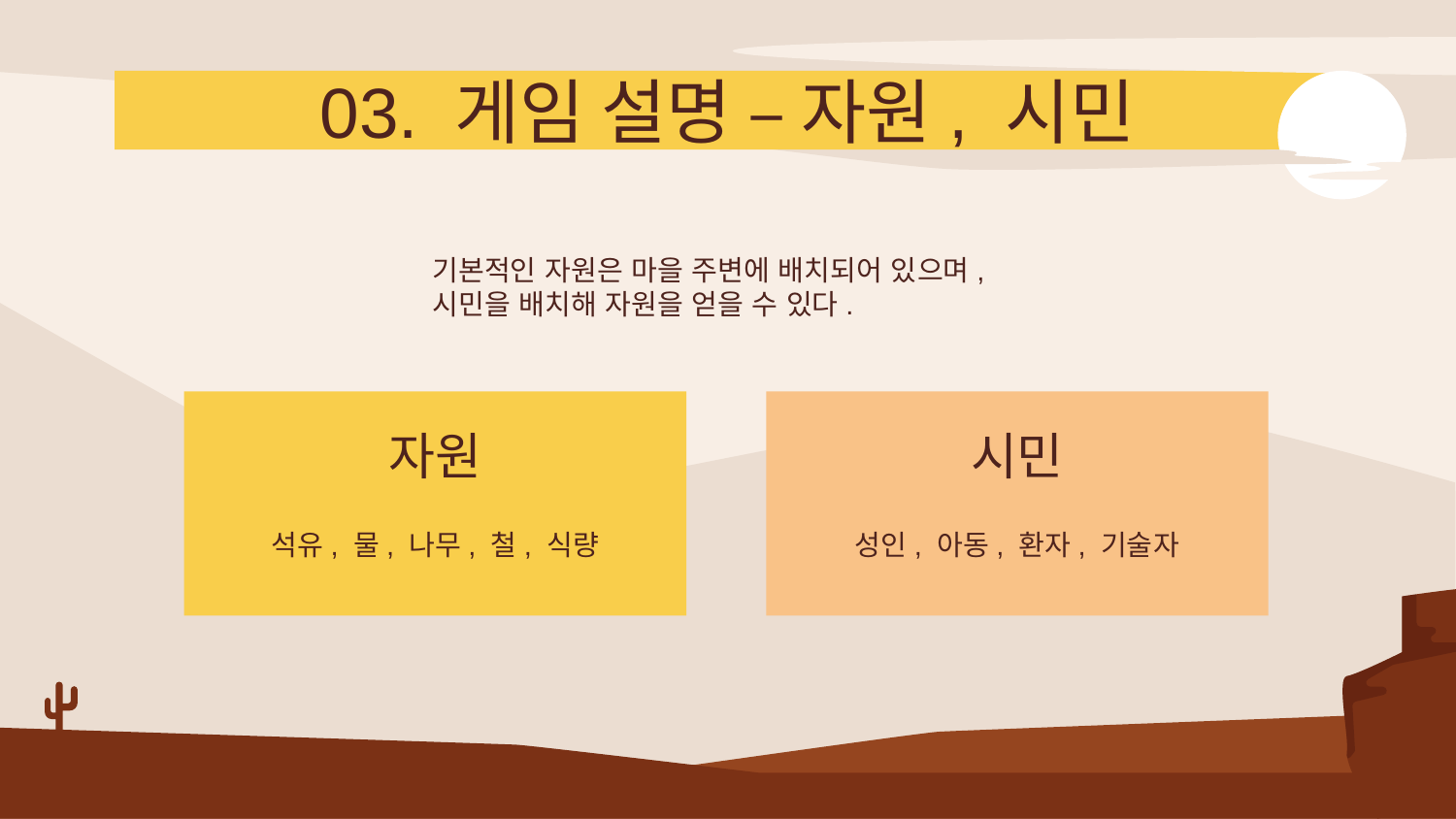

# 03. 게임 설명 – 자원, 시민

기본적인 자원은 마을 주변에 배치되어 있으며, 시민을 배치해 자원을 얻을 수 있다.

자원
시민
성인, 아동, 환자, 기술자
석유, 물, 나무, 철, 식량